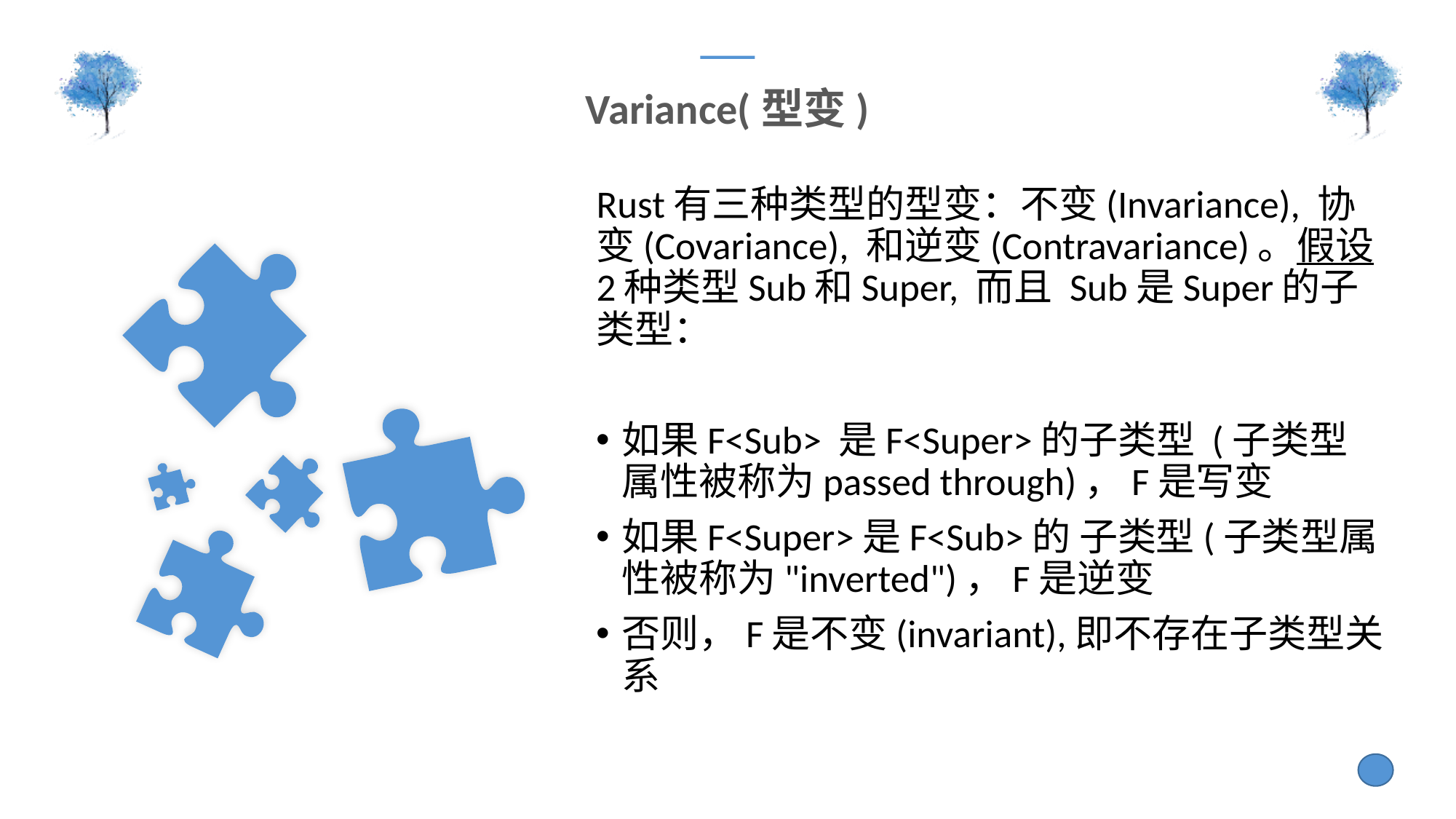

Variance(型变)
Rust有三种类型的型变：不变(Invariance), 协变(Covariance), 和逆变(Contravariance)。假设2种类型Sub和Super, 而且 Sub是Super的子类型：

如果F<Sub> 是F<Super>的子类型 (子类型属性被称为passed through)，F是写变
如果F<Super>是F<Sub>的 子类型(子类型属性被称为"inverted")，F是逆变
否则，F是不变(invariant),即不存在子类型关系